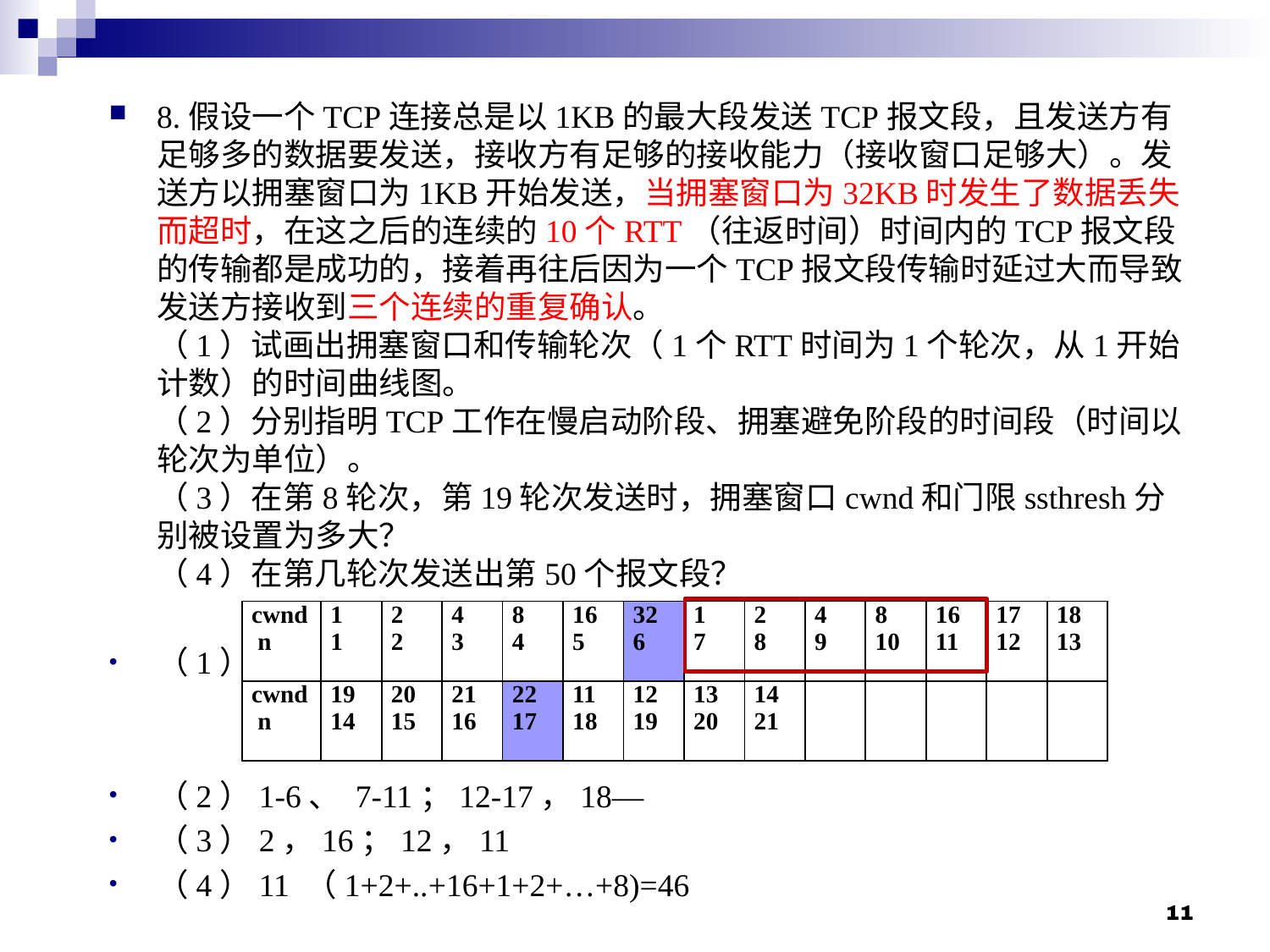

8.假设一个TCP连接总是以1KB的最大段发送TCP报文段，且发送方有足够多的数据要发送，接收方有足够的接收能力（接收窗口足够大）。发送方以拥塞窗口为1KB开始发送，当拥塞窗口为32KB时发生了数据丢失而超时，在这之后的连续的10个RTT（往返时间）时间内的TCP报文段的传输都是成功的，接着再往后因为一个TCP报文段传输时延过大而导致发送方接收到三个连续的重复确认。
（1）试画出拥塞窗口和传输轮次（1个RTT时间为1个轮次，从1开始计数）的时间曲线图。
（2）分别指明TCP工作在慢启动阶段、拥塞避免阶段的时间段（时间以轮次为单位）。
（3）在第8轮次，第19轮次发送时，拥塞窗口cwnd和门限ssthresh分别被设置为多大？
（4）在第几轮次发送出第50个报文段？

（1）

（2）1-6、 7-11；12-17，18—
（3）2，16；12，11
（4）11 （1+2+..+16+1+2+…+8)=46

| cwnd n | 1 1 | 2 2 | 4 3 | 8 4 | 16 5 | 32 6 | 1 7 | 2 8 | 4 9 | 8 10 | 16 11 | 17 12 | 18 13 |
| --- | --- | --- | --- | --- | --- | --- | --- | --- | --- | --- | --- | --- | --- |
| cwnd n | 19 14 | 20 15 | 21 16 | 22 17 | 11 18 | 12 19 | 13 20 | 14 21 |  |  |  |  |  |
11